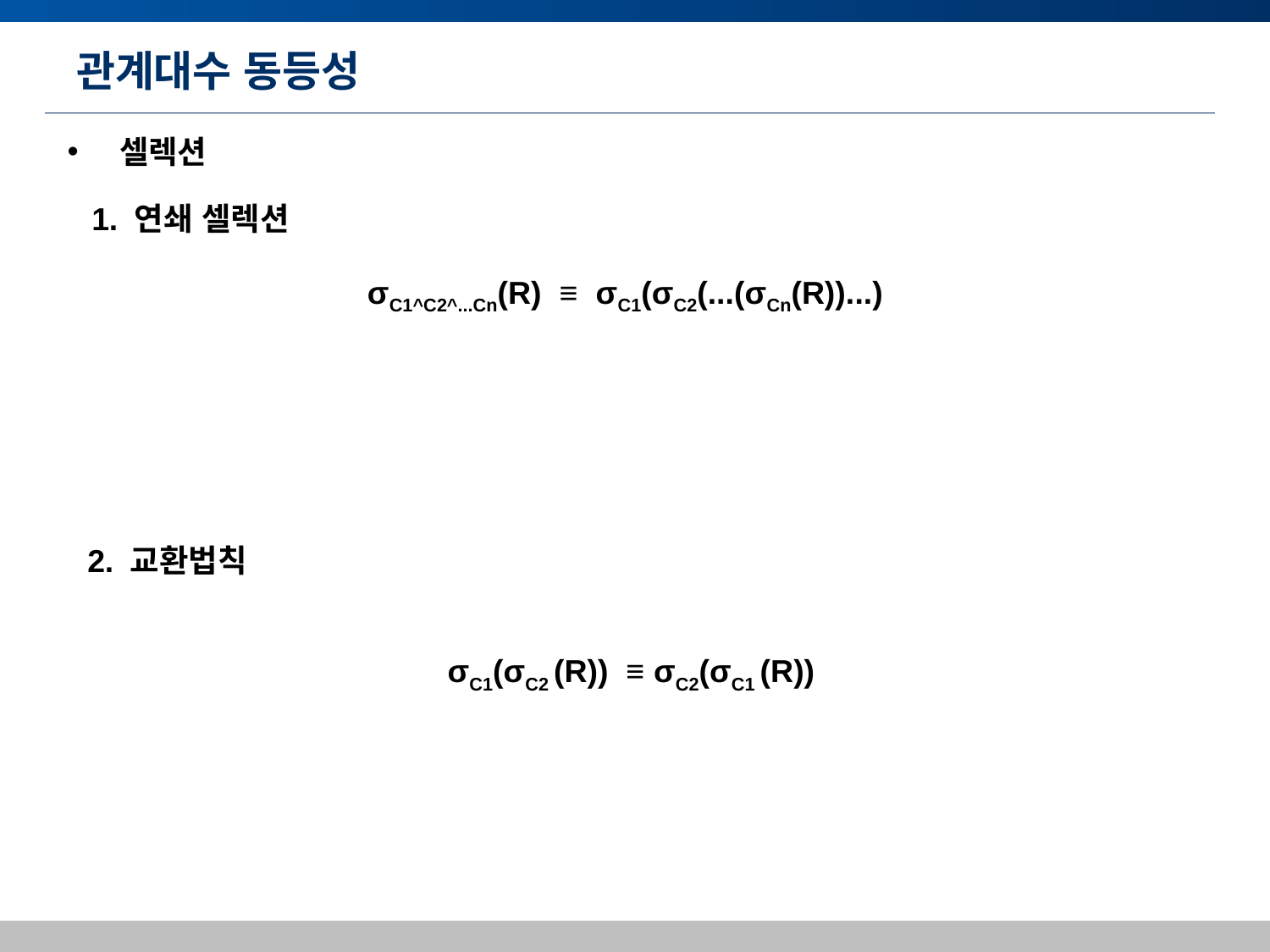

# 관계대수 동등성
  셀렉션
1. 연쇄 셀렉션
σC1^C2^...Cn(R)  ≡  σC1(σC2(...(σCn(R))...)
2. 교환법칙
σC1(σC2 (R))  ≡ σC2(σC1 (R))